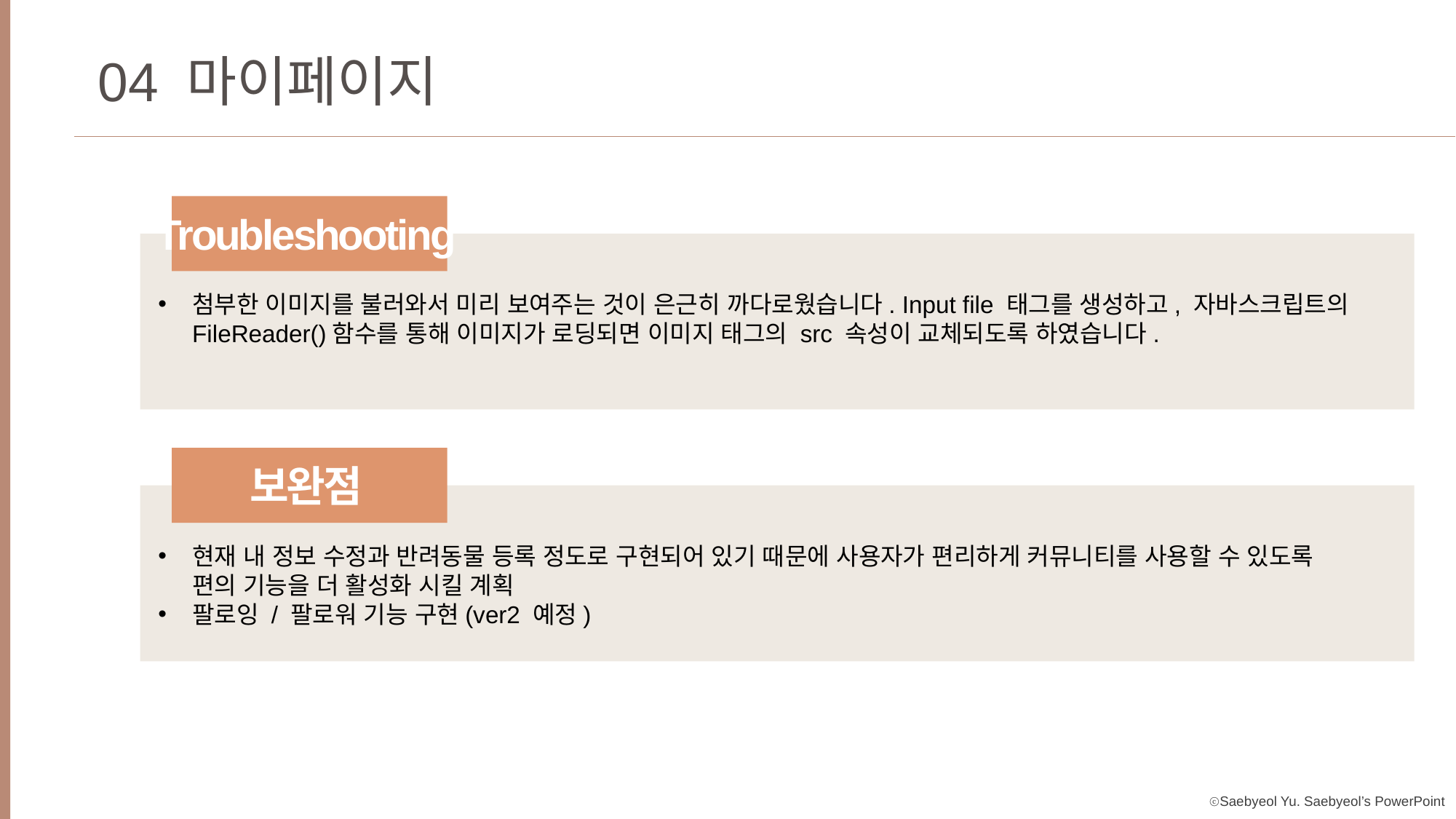

04 마이페이지
Troubleshooting

Troubleshooting
한 포스트에 공감, 댓글 정보가 저장되어야 하는데 처음엔 공감, 댓글, 게시물을 각각 따로 controller로 처리하였습니다. 하지만 이렇게 할 경우 데이터 용량이 커질 수록 지연이 생긴다는 것을 인지하였습니다. 한 Post의 글정보과 댓글, 공감을 같이 저장 할 수 있는 클래스를 만들어서 Post Service에서 처리되도록 했습니다.
첨부한 이미지를 불러와서 미리 보여주는 것이 은근히 까다로웠습니다. Input file 태그를 생성하고, 자바스크립트의FileReader()함수를 통해 이미지가 로딩되면 이미지 태그의 src 속성이 교체되도록 하였습니다.
Troubleshooting

보완점
한 포스트에 공감, 댓글 정보가 저장되어야 하는데 처음엔 공감, 댓글, 게시물을 각각 따로 controller로 처리하였습니다. 하지만 이렇게 할 경우 데이터 용량이 커질 수록 지연이 생긴다는 것을 인지하였습니다. 한 Post의 글정보과 댓글, 공감을 같이 저장 할 수 있는 클래스를 만들어서 Post Service에서 처리되도록 했습니다.
현재 내 정보 수정과 반려동물 등록 정도로 구현되어 있기 때문에 사용자가 편리하게 커뮤니티를 사용할 수 있도록 편의 기능을 더 활성화 시킬 계획
팔로잉 / 팔로워 기능 구현(ver2 예정)